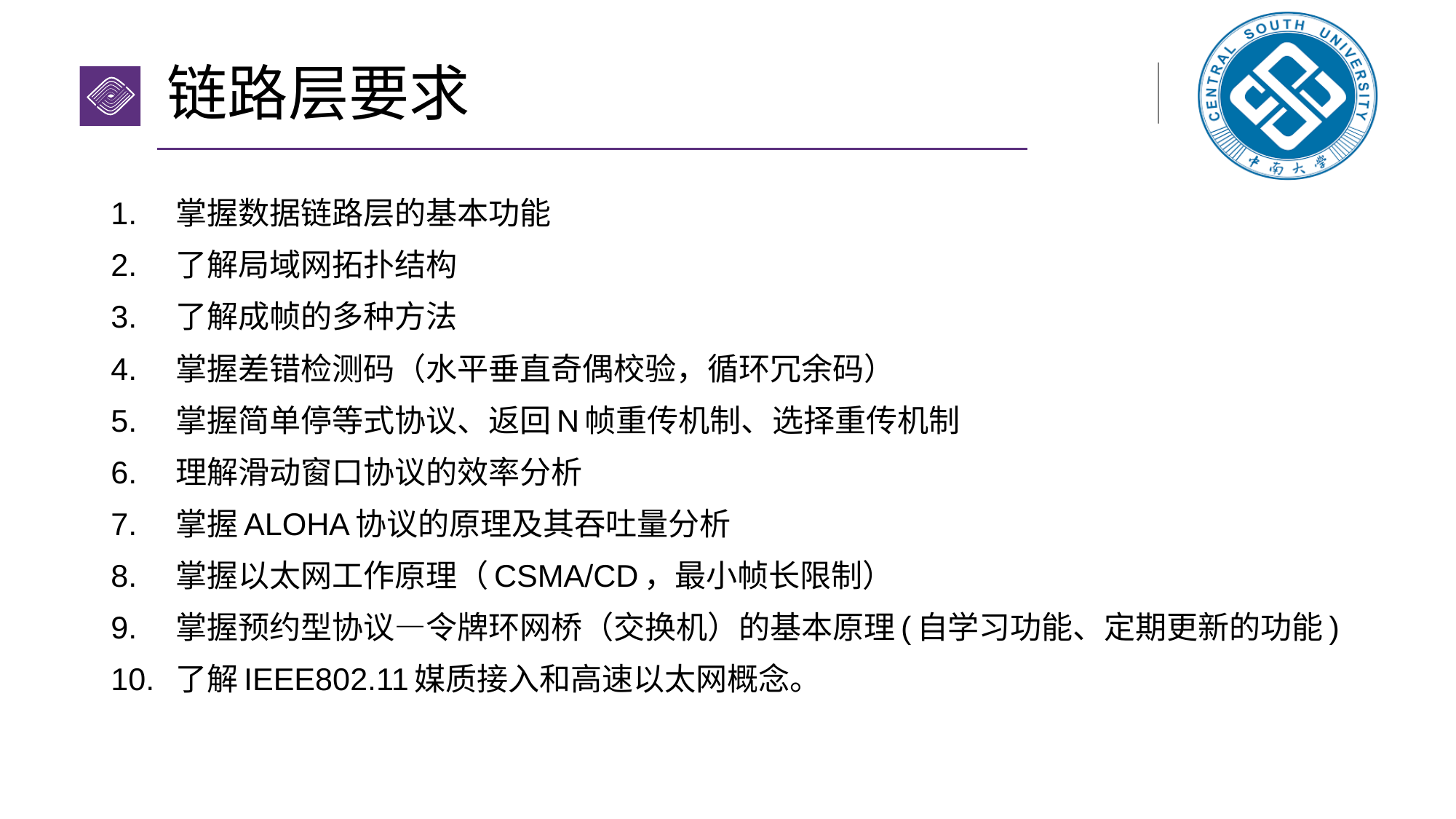

# 链路层要求
掌握数据链路层的基本功能
了解局域网拓扑结构
了解成帧的多种方法
掌握差错检测码（水平垂直奇偶校验，循环冗余码）
掌握简单停等式协议、返回N帧重传机制、选择重传机制
理解滑动窗口协议的效率分析
掌握ALOHA协议的原理及其吞吐量分析
掌握以太网工作原理（CSMA/CD，最小帧长限制）
掌握预约型协议—令牌环网桥（交换机）的基本原理(自学习功能、定期更新的功能)
了解IEEE802.11媒质接入和高速以太网概念。
4